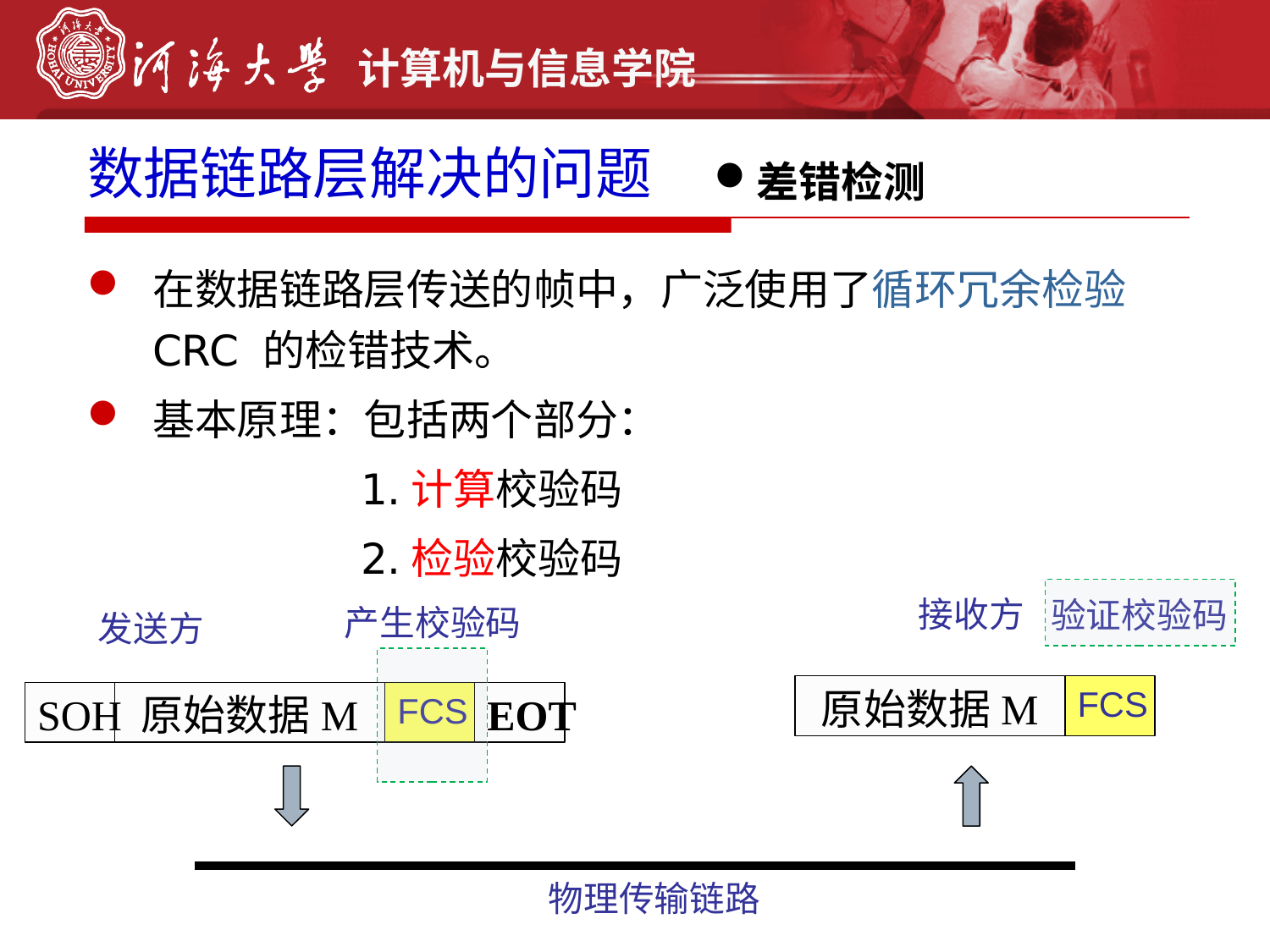

数据链路层解决的问题
差错检测
在数据链路层传送的帧中，广泛使用了循环冗余检验 CRC 的检错技术。
基本原理：包括两个部分：
1.计算校验码
2.检验校验码

接收方
验证校验码
产生校验码
发送方

原始数据M
FCS
SOH
原始数据M
FCS
EOT

物理传输链路